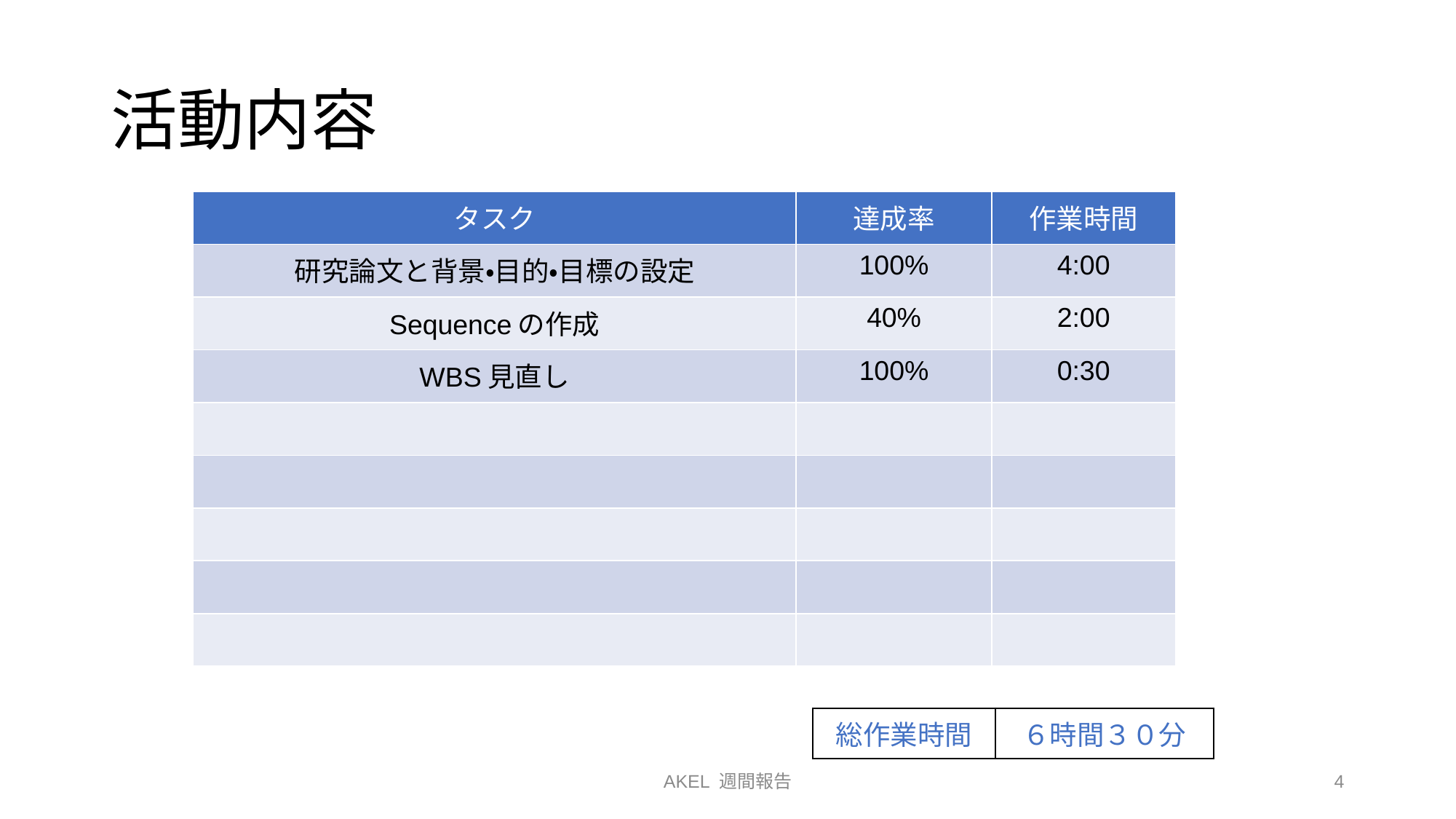

# 活動内容
| タスク | 達成率 | 作業時間 |
| --- | --- | --- |
| 研究論文と背景・目的・目標の設定 | 100% | 4:00 |
| Sequenceの作成 | 40% | 2:00 |
| WBS見直し | 100% | 0:30 |
|  |  |  |
|  |  |  |
|  |  |  |
|  |  |  |
|  |  |  |
| 総作業時間 | ６時間３０分 |
| --- | --- |
AKEL 週間報告
4